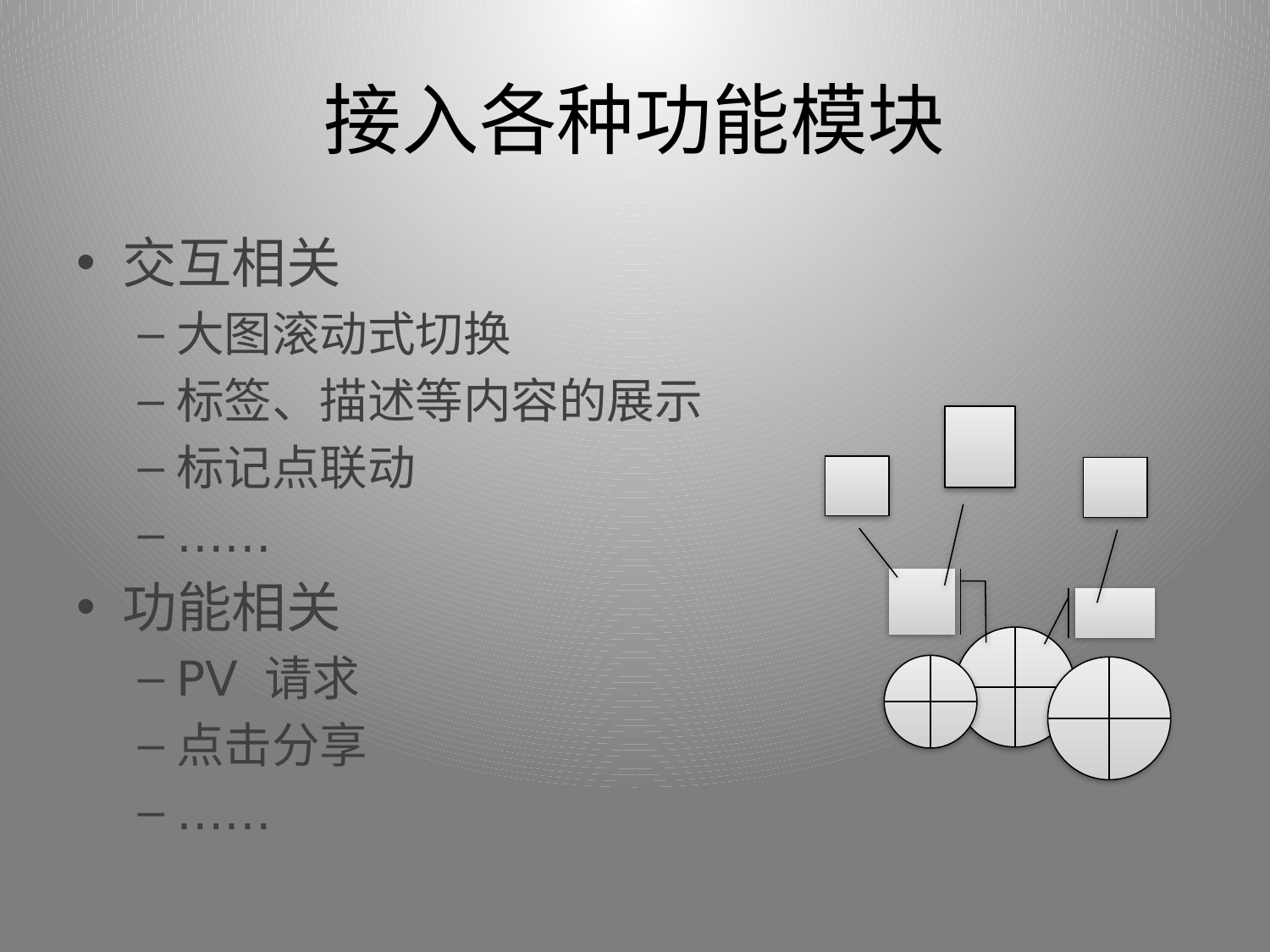

# 接入各种功能模块
交互相关
大图滚动式切换
标签、描述等内容的展示
标记点联动
……
功能相关
PV 请求
点击分享
……